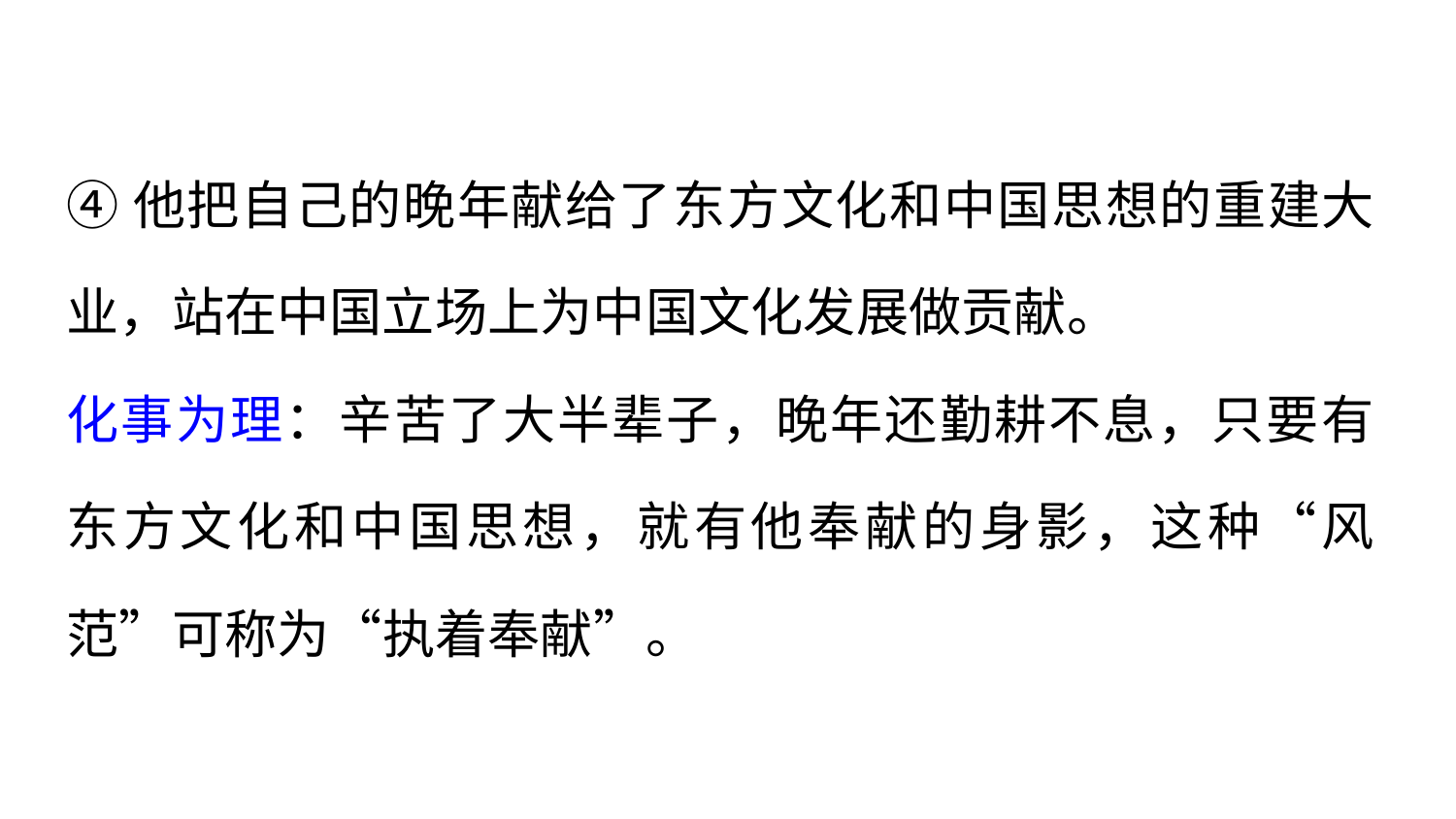

④他把自己的晚年献给了东方文化和中国思想的重建大业，站在中国立场上为中国文化发展做贡献。
化事为理：辛苦了大半辈子，晚年还勤耕不息，只要有东方文化和中国思想，就有他奉献的身影，这种“风范”可称为“执着奉献”。